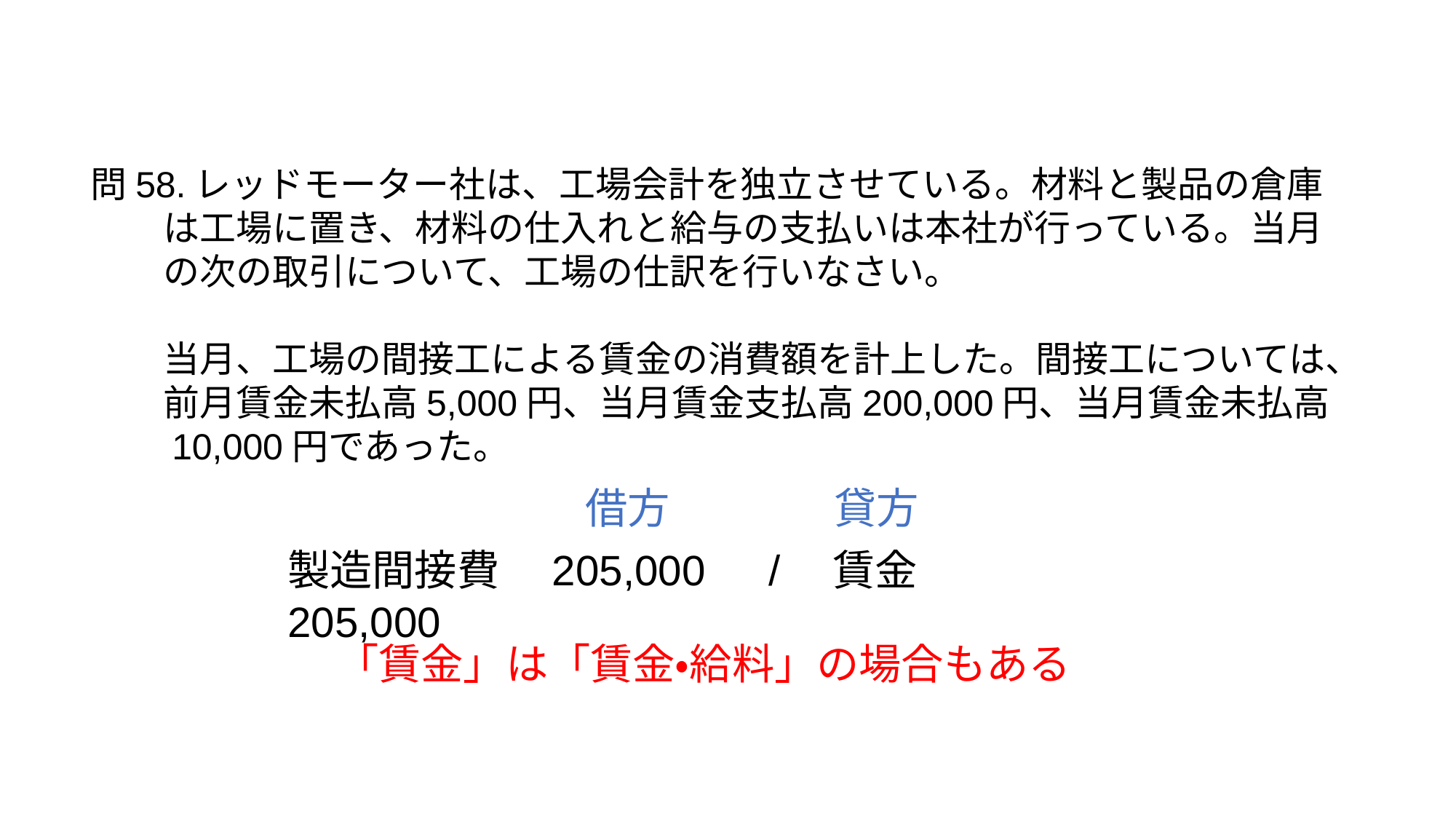

問58.レッドモーター社は、工場会計を独立させている。材料と製品の倉庫
　　は工場に置き、材料の仕入れと給与の支払いは本社が行っている。当月
　　の次の取引について、工場の仕訳を行いなさい。

　　当月、工場の間接工による賃金の消費額を計上した。間接工については、
　　前月賃金未払高5,000円、当月賃金支払高200,000円、当月賃金未払高
　　10,000円であった。
借方
貸方
製造間接費　205,000　/　賃金　205,000
「賃金」は「賃金・給料」の場合もある